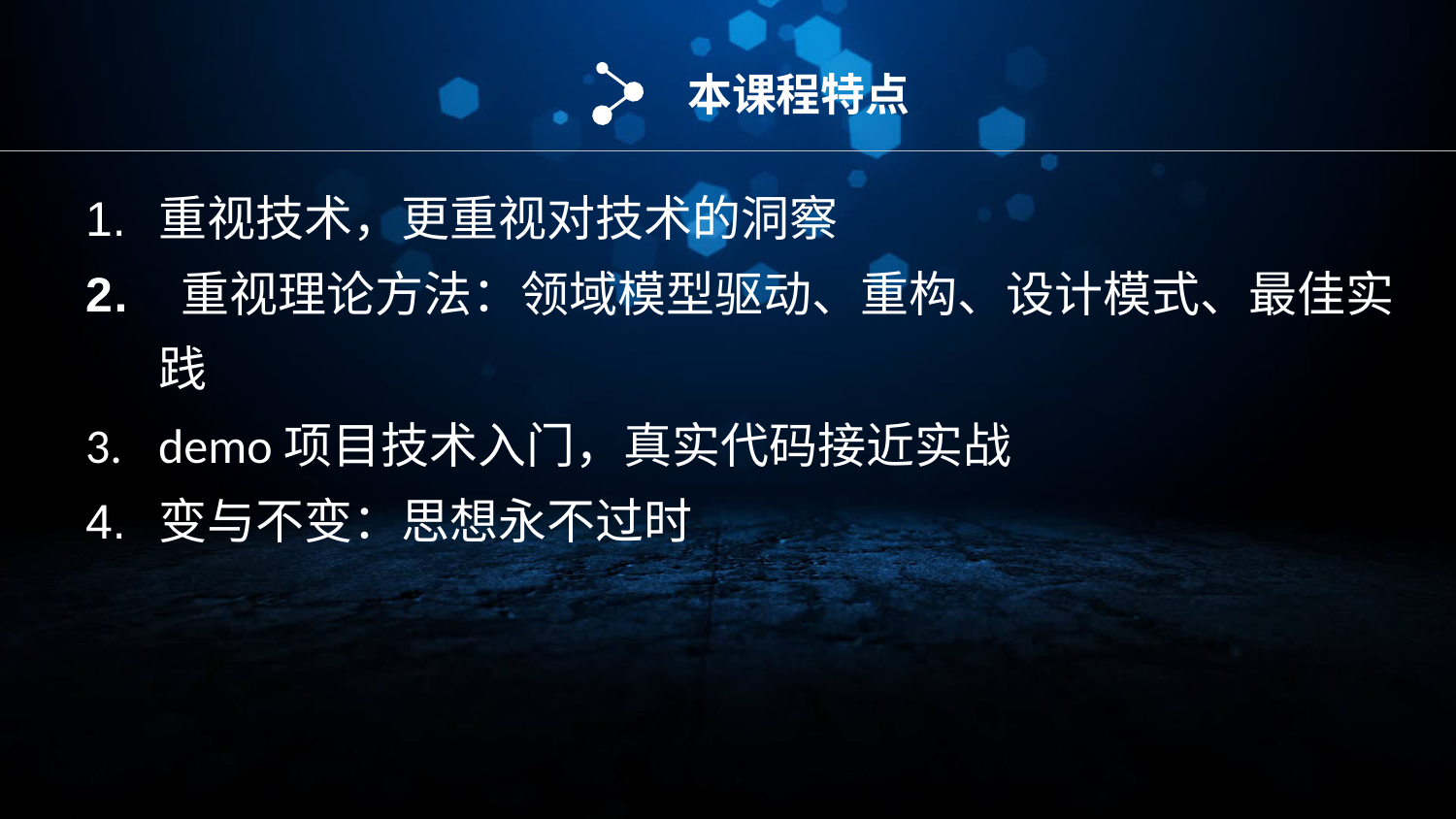

本课程特点
重视技术，更重视对技术的洞察
 重视理论方法：领域模型驱动、重构、设计模式、最佳实践
demo项目技术入门，真实代码接近实战
变与不变：思想永不过时